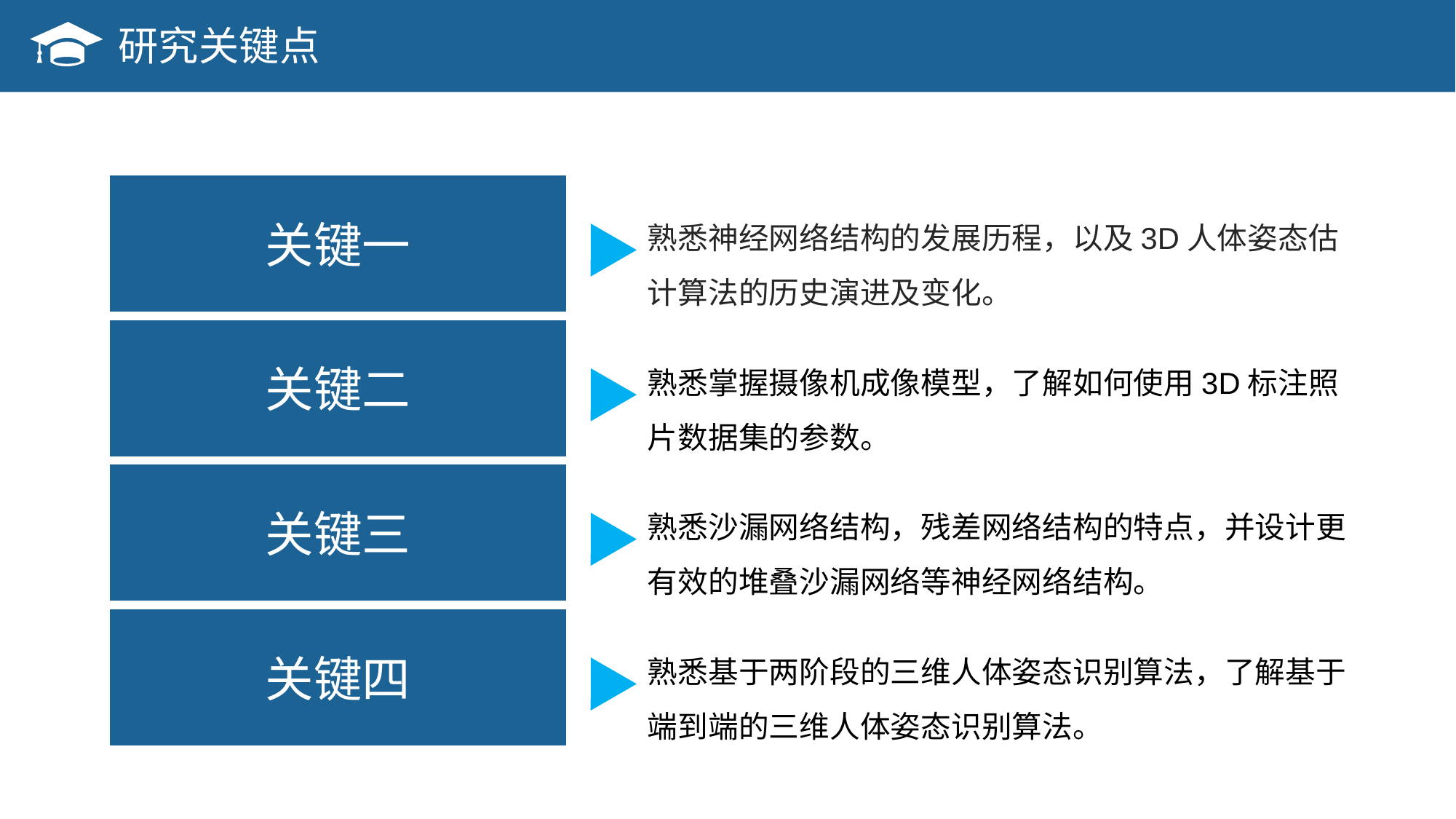

研究关键点

关键一
熟悉神经网络结构的发展历程，以及3D人体姿态估计算法的历史演进及变化。

关键二
熟悉掌握摄像机成像模型，了解如何使用3D标注照片数据集的参数。

关键三
熟悉沙漏网络结构，残差网络结构的特点，并设计更有效的堆叠沙漏网络等神经网络结构。

关键四
熟悉基于两阶段的三维人体姿态识别算法，了解基于端到端的三维人体姿态识别算法。